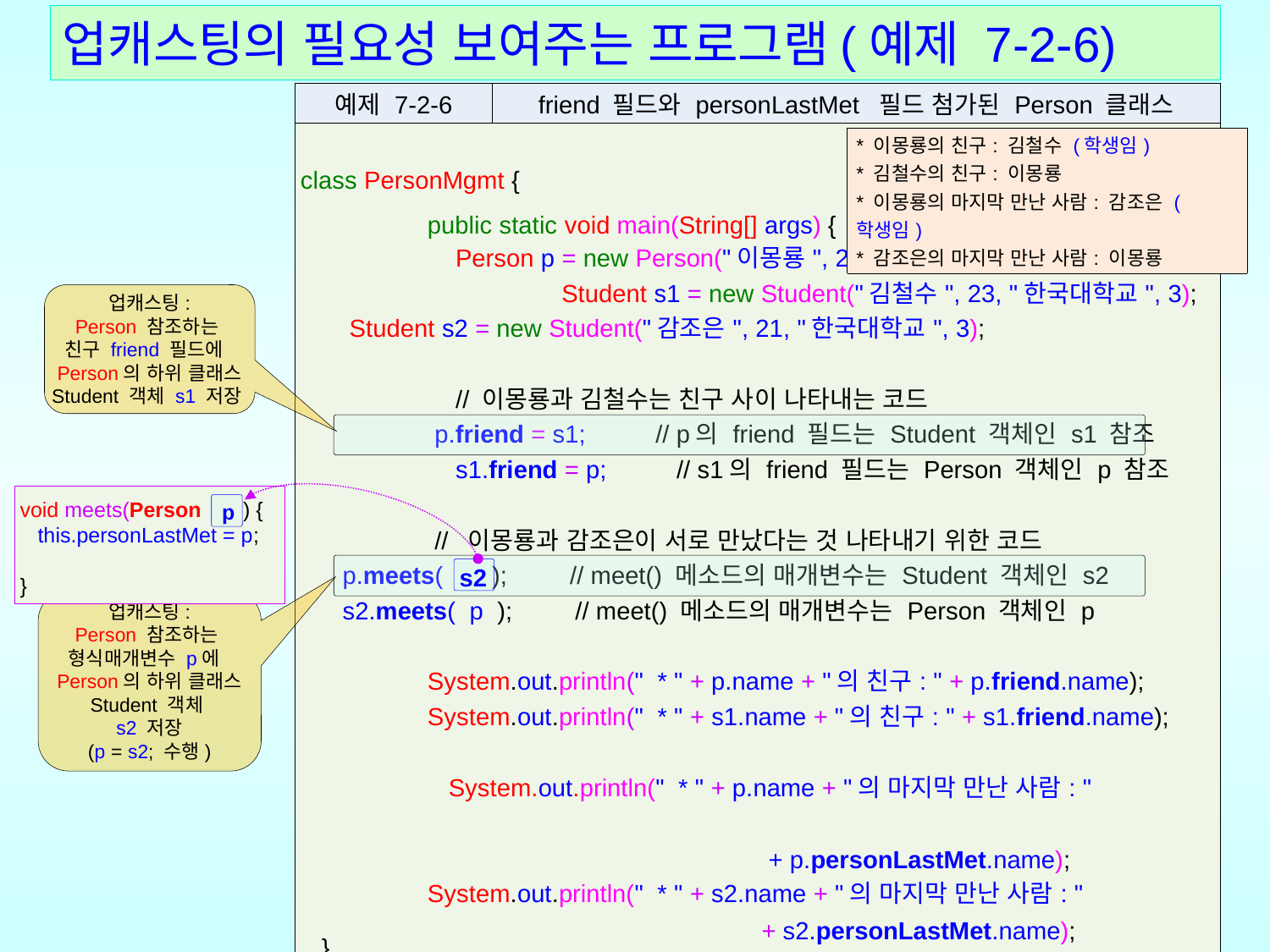

# 업캐스팅의 필요성 보여주는 프로그램(예제 7-2-6)
| 예제 7-2-6 | friend 필드와 personLastMet 필드 첨가된 Person 클래스 |
| --- | --- |
| class PersonMgmt { public static void main(String[] args) { Person p = new Person("이몽룡", 20); // 20세 이몽룡이 있음 Student s1 = new Student("김철수", 23, "한국대학교", 3); Student s2 = new Student("감조은", 21, "한국대학교", 3); // 이몽룡과 김철수는 친구 사이 나타내는 코드 p.friend = s1; // p의 friend 필드는 Student 객체인 s1 참조 s1.friend = p; // s1의 friend 필드는 Person 객체인 p 참조 // 이몽룡과 감조은이 서로 만났다는 것 나타내기 위한 코드 p.meets( ); // meet() 메소드의 매개변수는 Student 객체인 s2 s2.meets( p ); // meet() 메소드의 매개변수는 Person 객체인 p System.out.println(" \* " + p.name + "의 친구: " + p.friend.name); System.out.println(" \* " + s1.name + "의 친구: " + s1.friend.name); System.out.println(" \* " + p.name + "의 마지막 만난 사람: " + p.personLastMet.name); System.out.println(" \* " + s2.name + "의 마지막 만난 사람: " + s2.personLastMet.name); } } |  |
| \* 이몽룡의 친구: 김철수 (학생임) \* 김철수의 친구: 이몽룡 \* 이몽룡의 마지막 만난 사람: 감조은 (학생임) \* 감조은의 마지막 만난 사람: 이몽룡 |
| --- |
업캐스팅:
Person 참조하는
친구 friend 필드에
Person의 하위 클래스 Student 객체 s1 저장

void meets(Person       ) {
   this.personLastMet = p;
}
p

s2
업캐스팅:
Person 참조하는
형식매개변수 p에
Person의 하위 클래스 Student 객체
s2 저장
(p = s2; 수행)